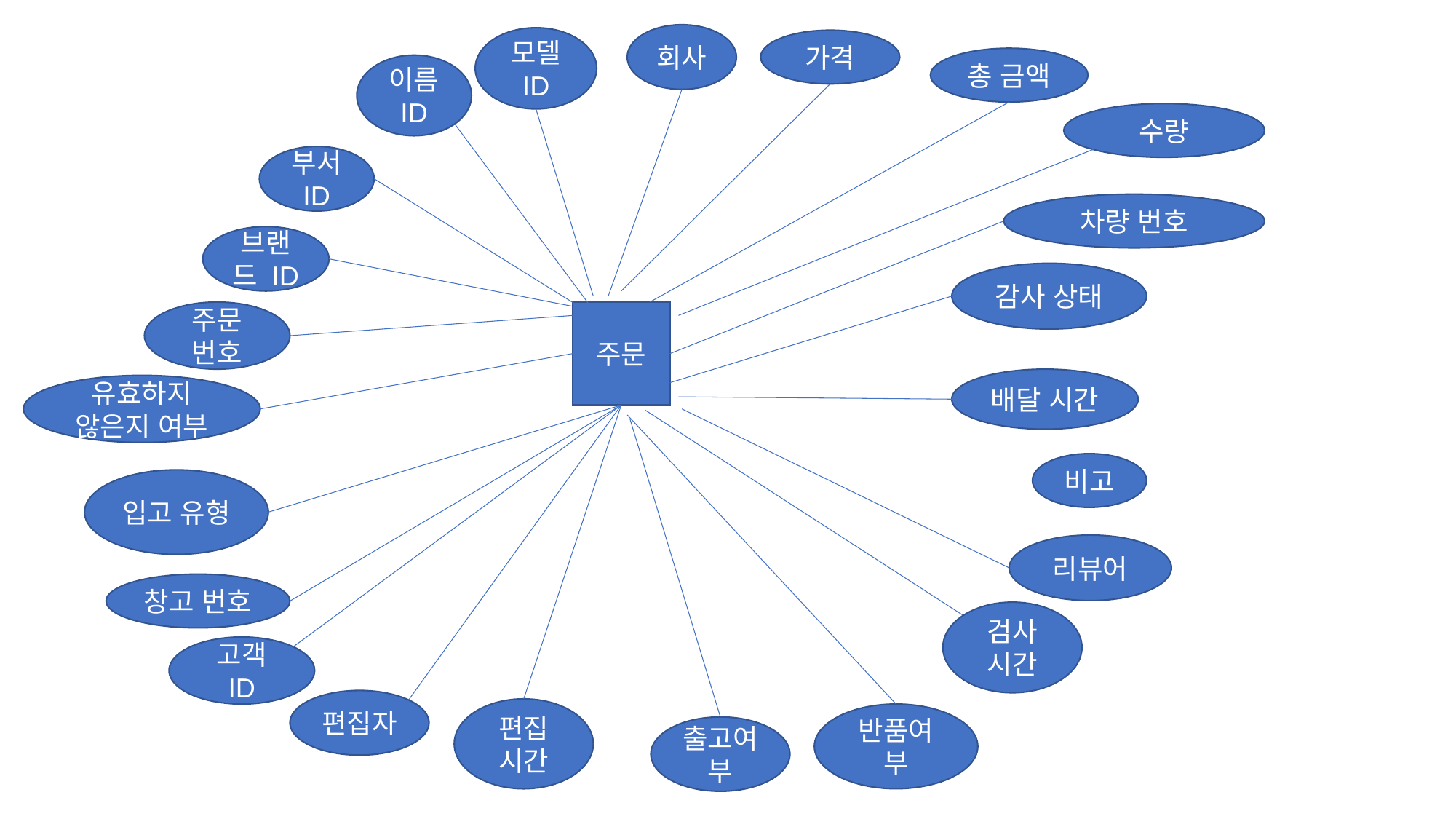

회사
모델 ID
가격
총 금액
이름 ID
수량
부서 ID
차량 번호
브랜드 ID
감사 상태
주문 번호
주문
배달 시간
유효하지 않은지 여부
비고
입고 유형
리뷰어
창고 번호
검사 시간
고객 ID
편집자
편집 시간
반품여부
출고여부